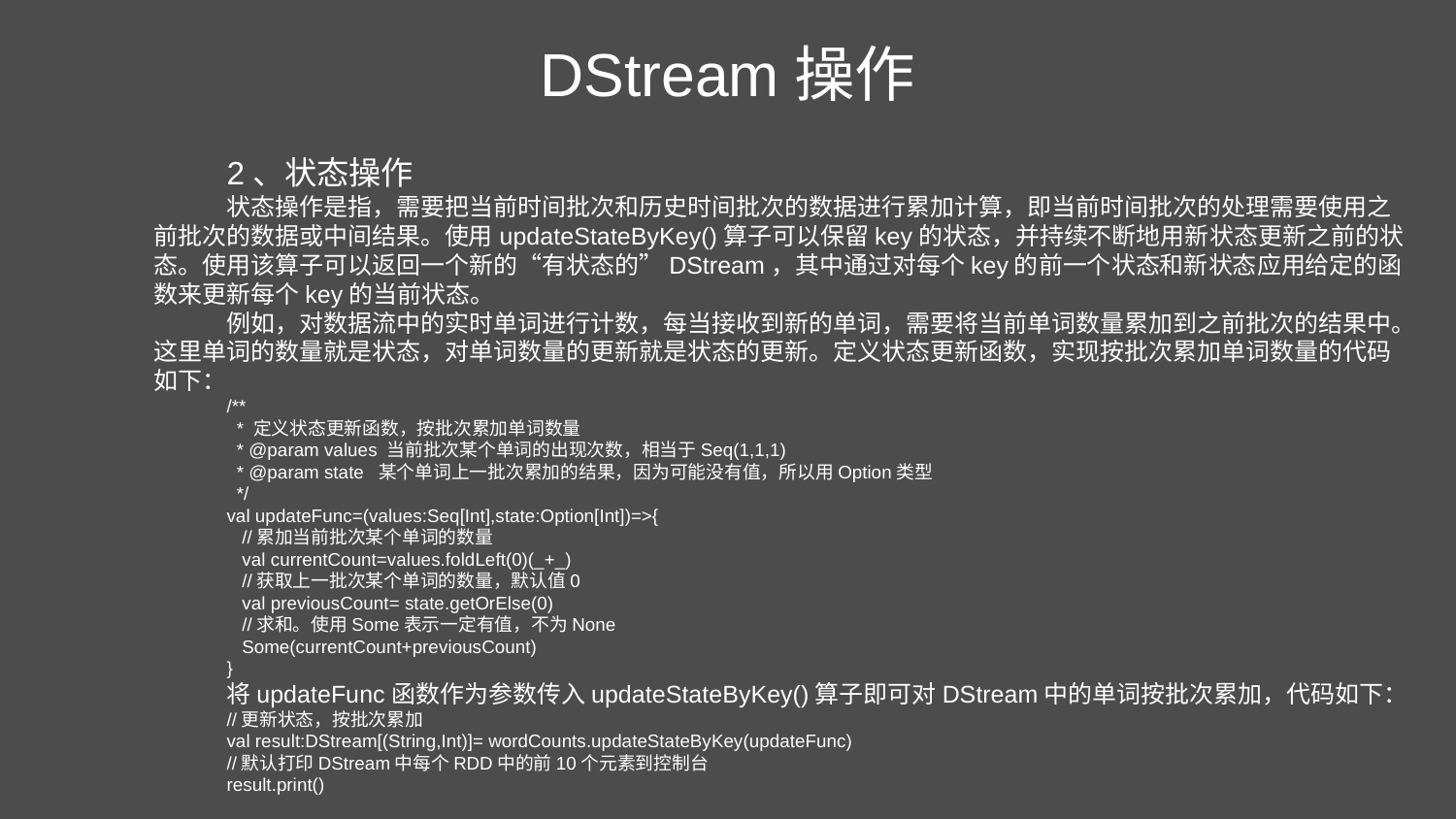

DStream操作

2、状态操作
状态操作是指，需要把当前时间批次和历史时间批次的数据进行累加计算，即当前时间批次的处理需要使用之前批次的数据或中间结果。使用updateStateByKey()算子可以保留key的状态，并持续不断地用新状态更新之前的状态。使用该算子可以返回一个新的“有状态的”DStream，其中通过对每个key的前一个状态和新状态应用给定的函数来更新每个key的当前状态。
例如，对数据流中的实时单词进行计数，每当接收到新的单词，需要将当前单词数量累加到之前批次的结果中。这里单词的数量就是状态，对单词数量的更新就是状态的更新。定义状态更新函数，实现按批次累加单词数量的代码如下：
/**
  * 定义状态更新函数，按批次累加单词数量
  * @param values 当前批次某个单词的出现次数，相当于Seq(1,1,1)
  * @param state  某个单词上一批次累加的结果，因为可能没有值，所以用Option类型
  */
val updateFunc=(values:Seq[Int],state:Option[Int])=>{
   //累加当前批次某个单词的数量
   val currentCount=values.foldLeft(0)(_+_)
   //获取上一批次某个单词的数量，默认值0
   val previousCount= state.getOrElse(0)
   //求和。使用Some表示一定有值，不为None
   Some(currentCount+previousCount)
}
将updateFunc函数作为参数传入updateStateByKey()算子即可对DStream中的单词按批次累加，代码如下：
//更新状态，按批次累加
val result:DStream[(String,Int)]= wordCounts.updateStateByKey(updateFunc)
//默认打印DStream中每个RDD中的前10个元素到控制台
result.print()